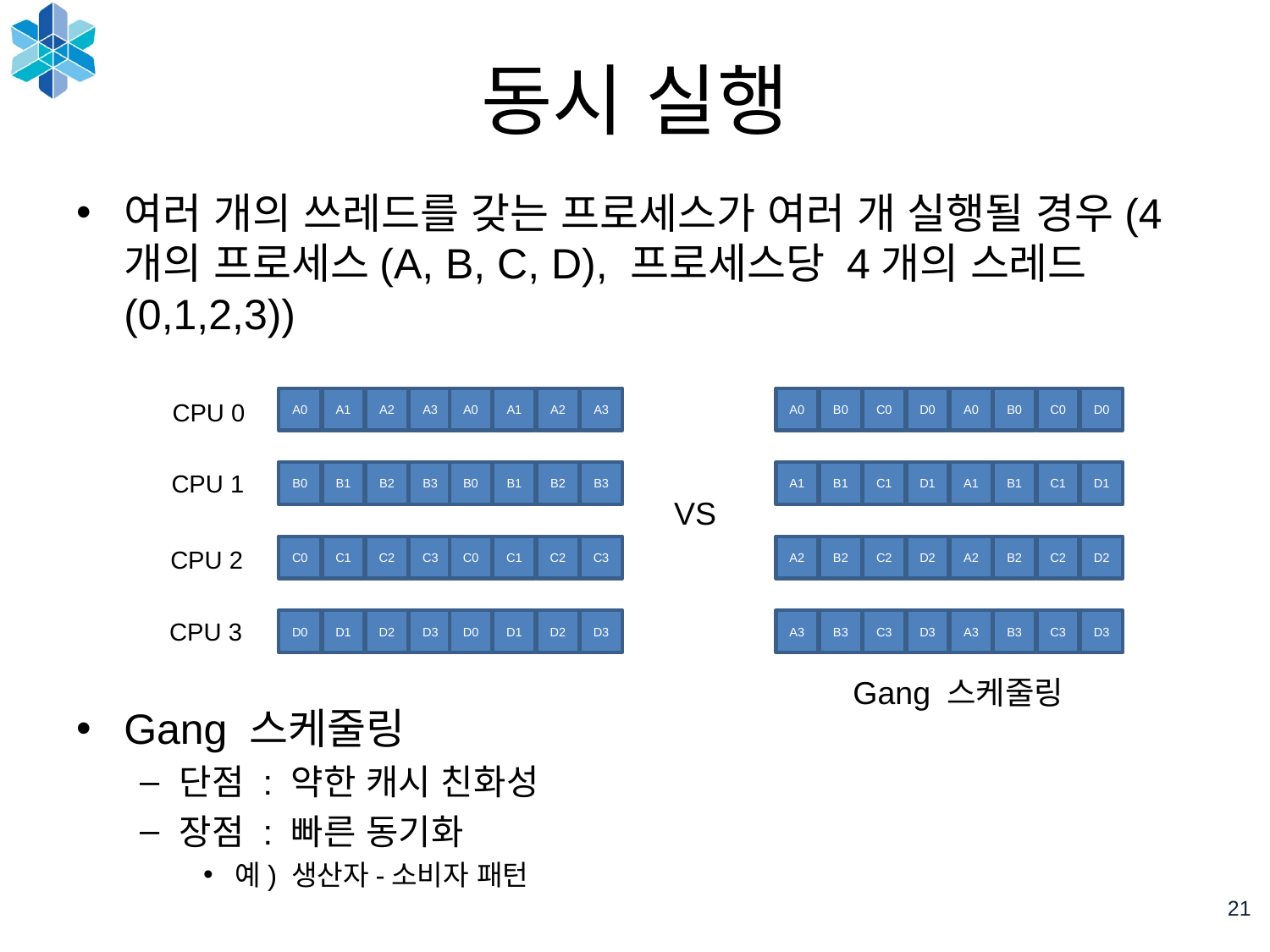

# 동시 실행
여러 개의 쓰레드를 갖는 프로세스가 여러 개 실행될 경우(4개의 프로세스(A, B, C, D), 프로세스당 4개의 스레드(0,1,2,3))

Gang 스케줄링
단점 : 약한 캐시 친화성
장점 : 빠른 동기화
예) 생산자-소비자 패턴

A0
A1
A2
A3
A0
A1
A2
A3
A0
B0
C0
D0
A0
B0
C0
D0
CPU 0
CPU 1
B0
B1
B2
B3
B0
B1
B2
B3
A1
B1
C1
D1
A1
B1
C1
D1
VS
C0
C1
C2
C3
C0
C1
C2
C3
A2
B2
C2
D2
A2
B2
C2
D2
CPU 2
CPU 3
D0
D1
D2
D3
D0
D1
D2
D3
A3
B3
C3
D3
A3
B3
C3
D3
Gang 스케줄링
21